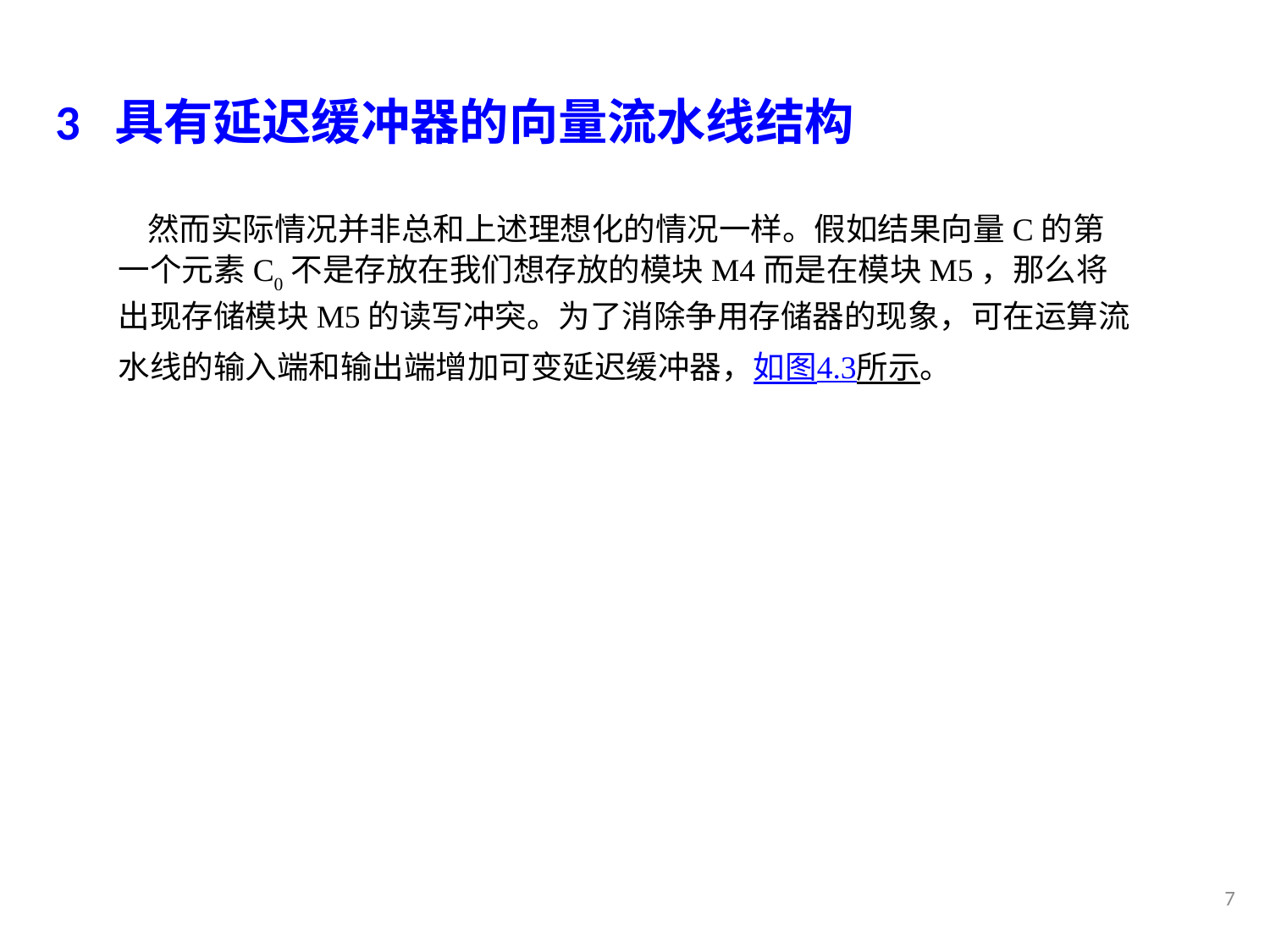

3  具有延迟缓冲器的向量流水线结构
   然而实际情况并非总和上述理想化的情况一样。假如结果向量C的第一个元素C0不是存放在我们想存放的模块M4而是在模块M5，那么将出现存储模块M5的读写冲突。为了消除争用存储器的现象，可在运算流水线的输入端和输出端增加可变延迟缓冲器，如图4.3所示。
7